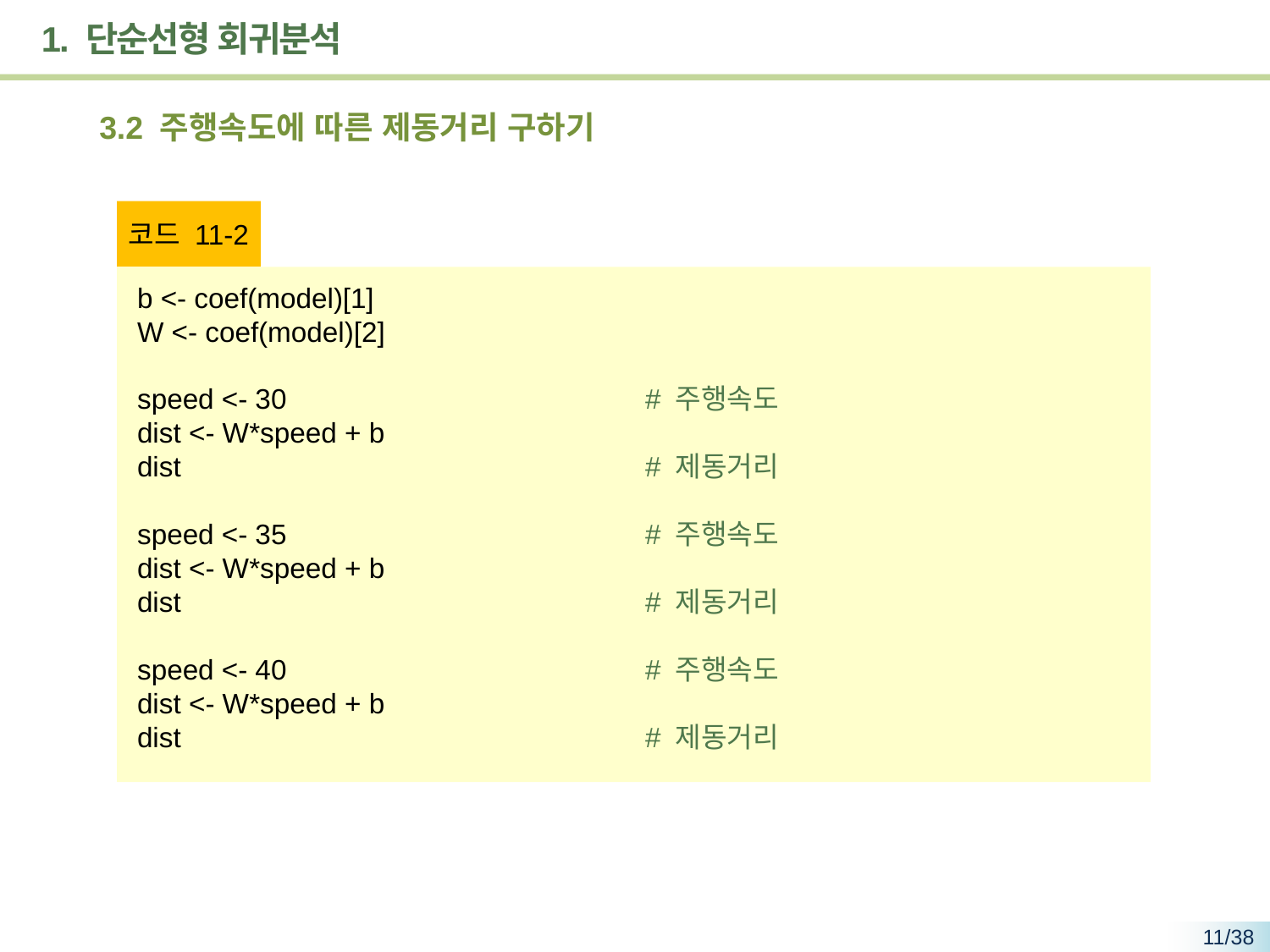

# 1. 단순선형 회귀분석
   3.2 주행속도에 따른 제동거리 구하기

코드 11-2

b <- coef(model)[1]
W <- coef(model)[2]

speed <- 30 			# 주행속도
dist <- W*speed + b
dist 				# 제동거리

speed <- 35 			# 주행속도
dist <- W*speed + b
dist 				# 제동거리

speed <- 40 			# 주행속도
dist <- W*speed + b
dist 				# 제동거리